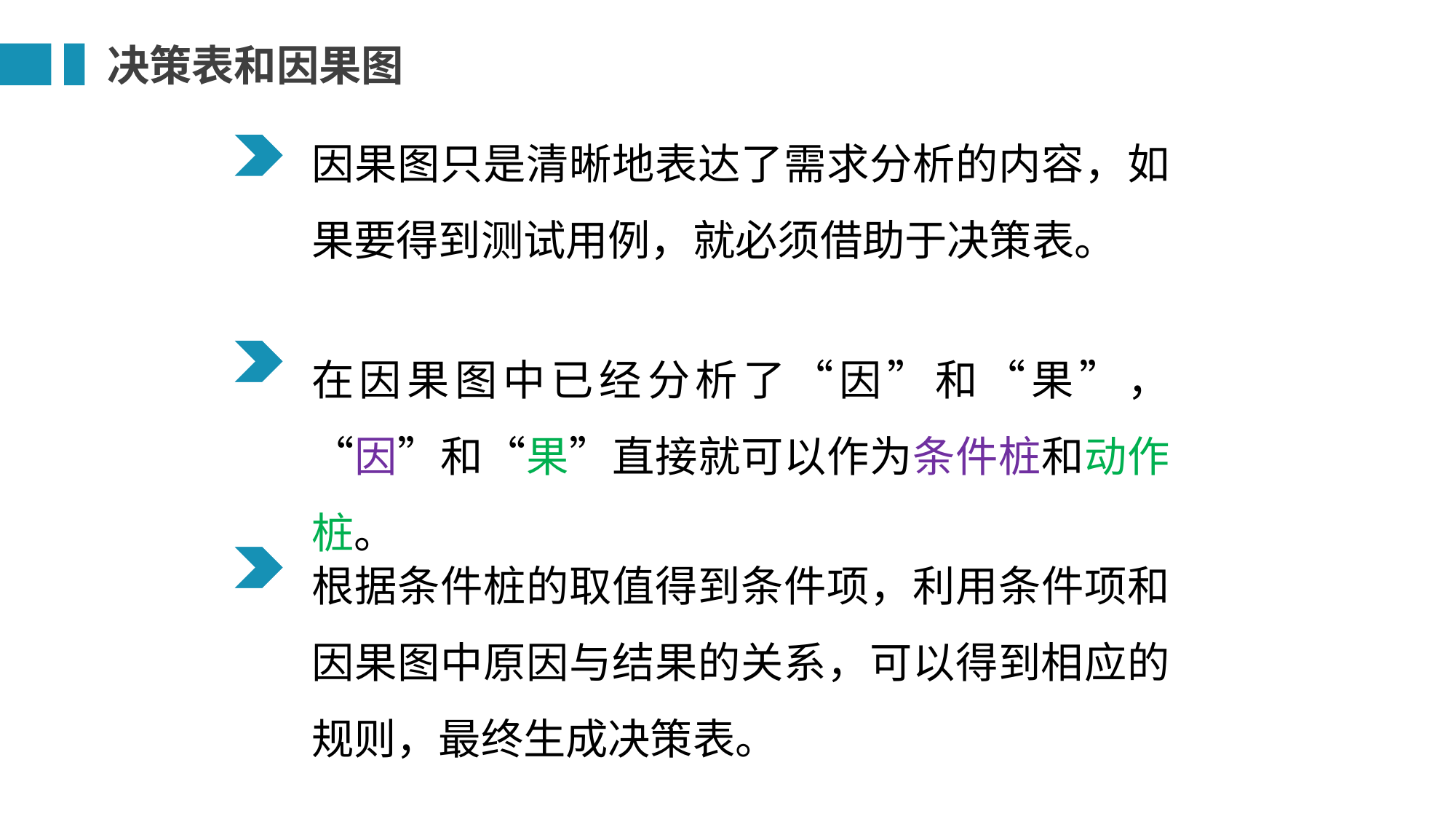

决策表和因果图

因果图只是清晰地表达了需求分析的内容，如果要得到测试用例，就必须借助于决策表。

在因果图中已经分析了“因”和“果”，“因”和“果”直接就可以作为条件桩和动作桩。

根据条件桩的取值得到条件项，利用条件项和因果图中原因与结果的关系，可以得到相应的规则，最终生成决策表。

91